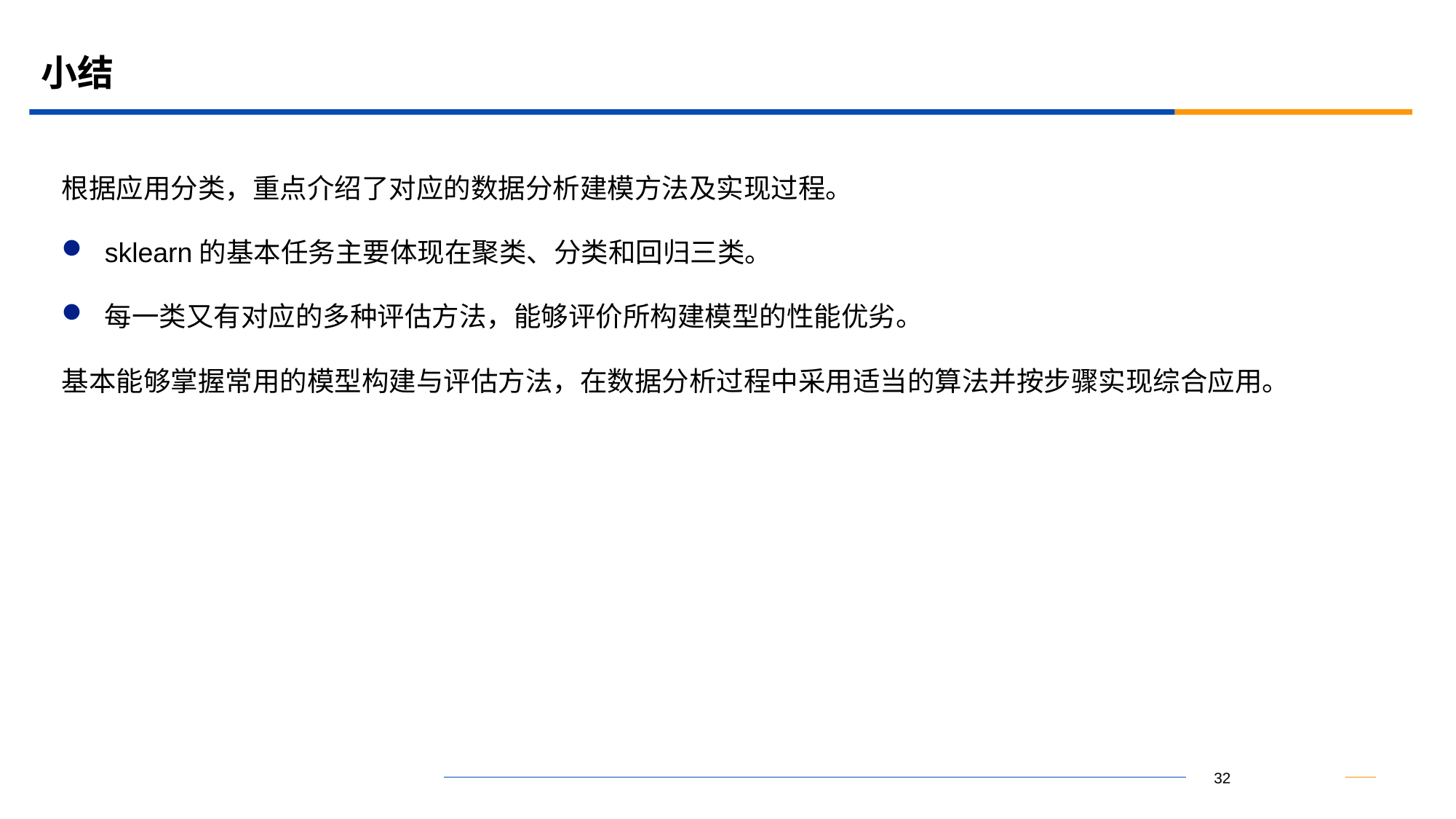

# 小结
根据应用分类，重点介绍了对应的数据分析建模方法及实现过程。
sklearn的基本任务主要体现在聚类、分类和回归三类。
每一类又有对应的多种评估方法，能够评价所构建模型的性能优劣。
基本能够掌握常用的模型构建与评估方法，在数据分析过程中采用适当的算法并按步骤实现综合应用。